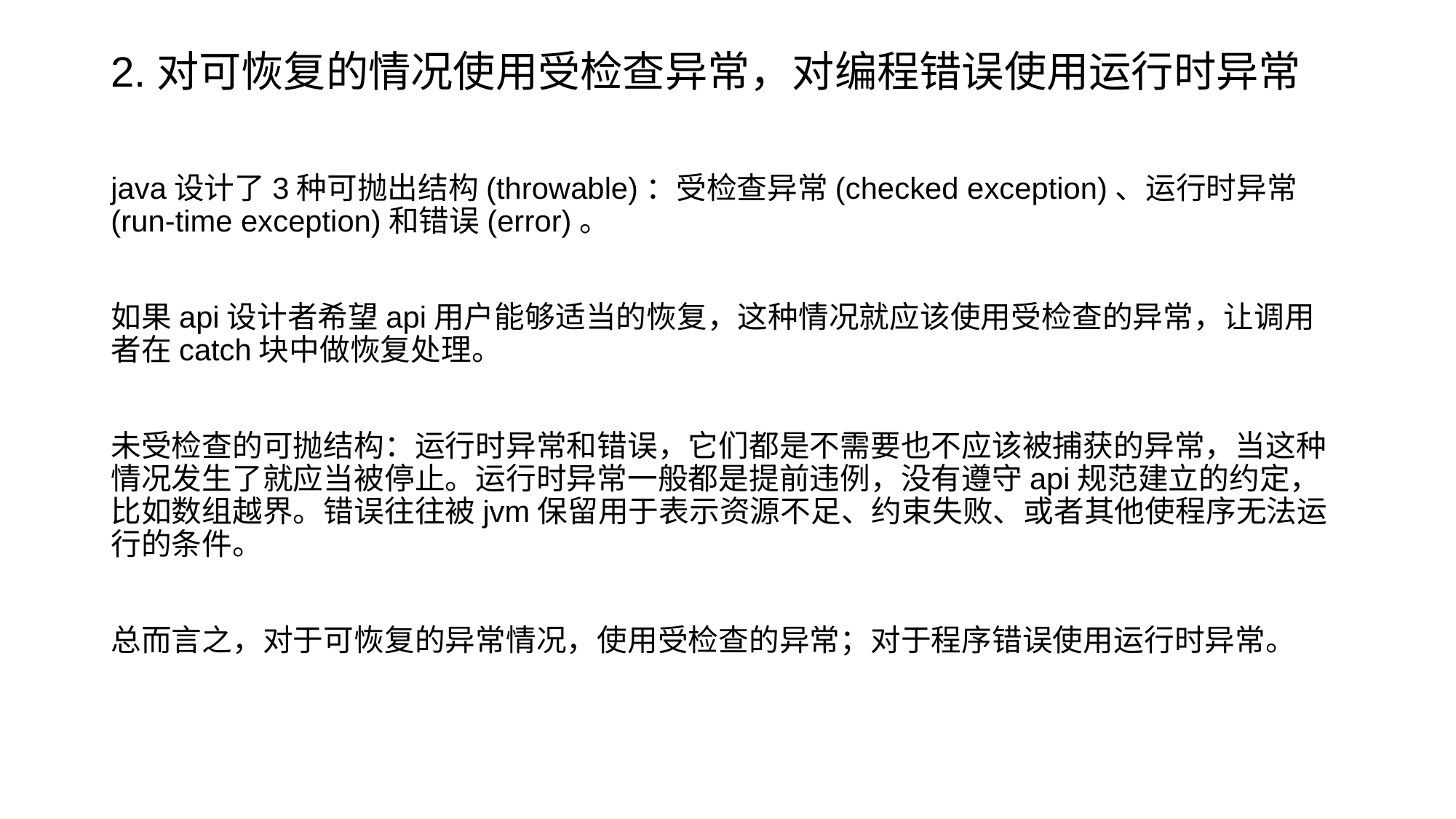

# 2.对可恢复的情况使用受检查异常，对编程错误使用运行时异常
java设计了3种可抛出结构(throwable)：受检查异常(checked exception)、运行时异常(run-time exception)和错误(error)。

如果api设计者希望api用户能够适当的恢复，这种情况就应该使用受检查的异常，让调用者在catch块中做恢复处理。

未受检查的可抛结构：运行时异常和错误，它们都是不需要也不应该被捕获的异常，当这种情况发生了就应当被停止。运行时异常一般都是提前违例，没有遵守api规范建立的约定，比如数组越界。错误往往被jvm保留用于表示资源不足、约束失败、或者其他使程序无法运行的条件。

总而言之，对于可恢复的异常情况，使用受检查的异常；对于程序错误使用运行时异常。